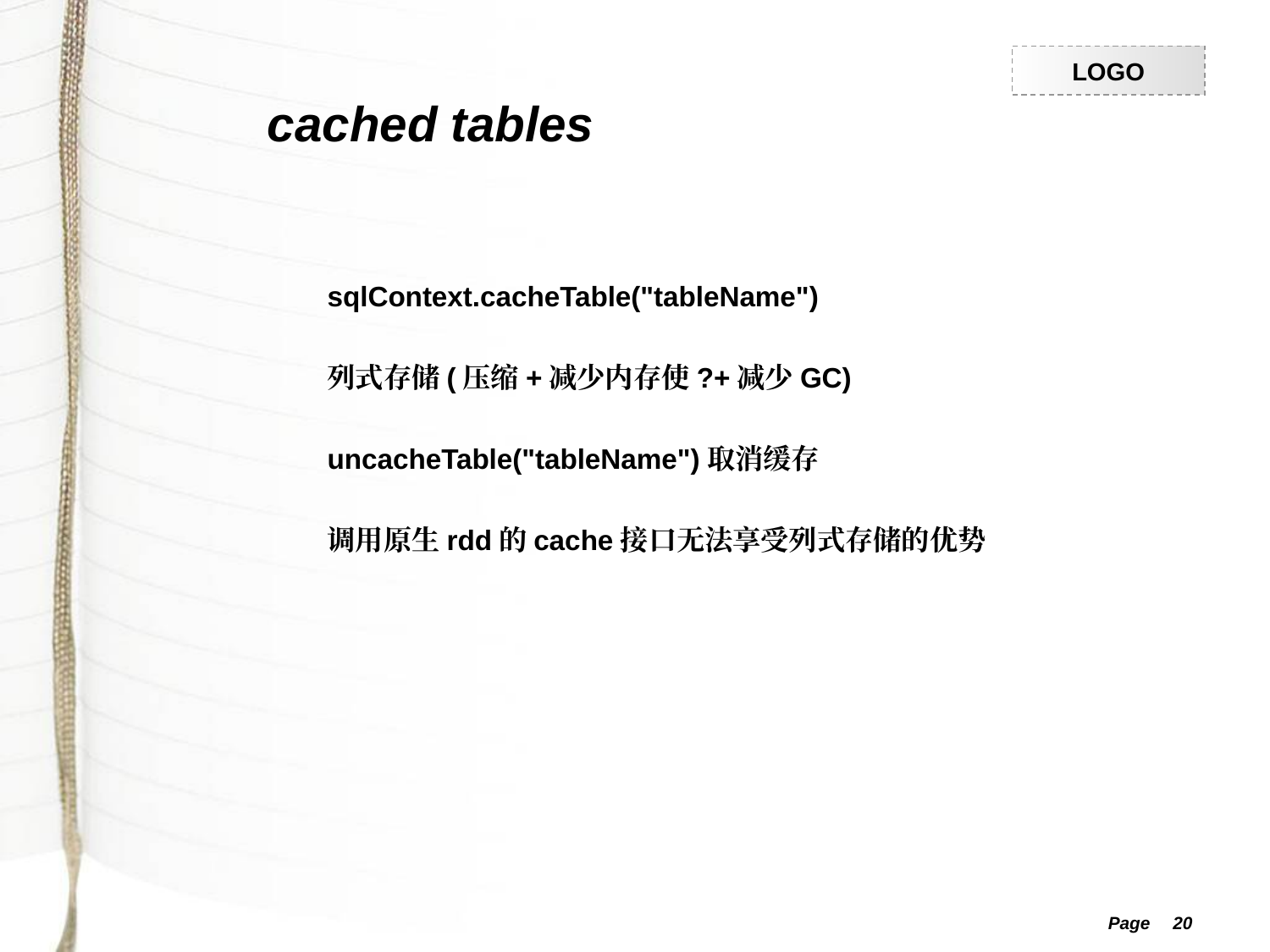

cached tables
# sqlContext.cacheTable("tableName")

列式存储(压缩+减少内存使?+减少GC)

uncacheTable("tableName")取消缓存

调用原生rdd的cache接口无法享受列式存储的优势